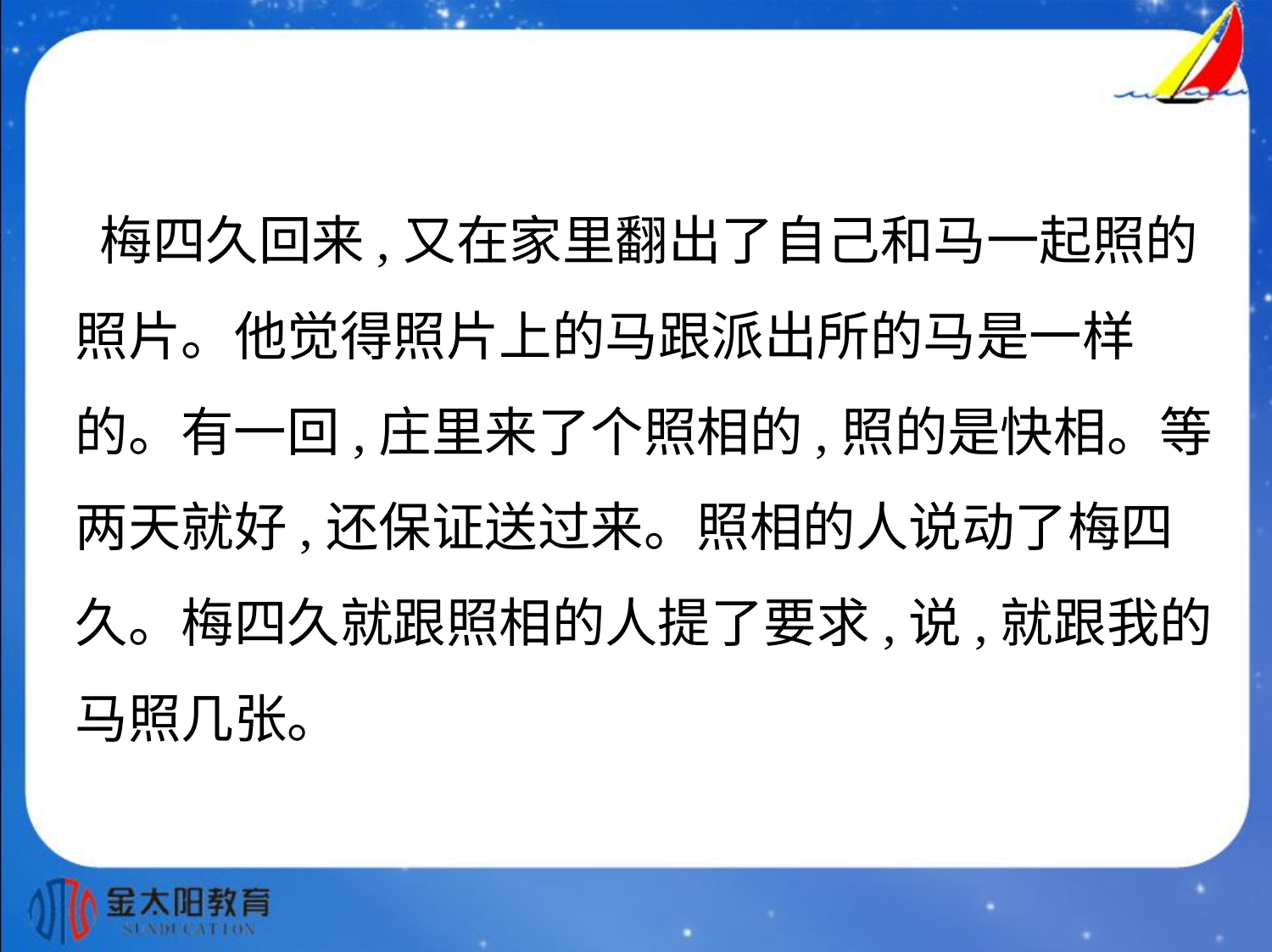

梅四久回来,又在家里翻出了自己和马一起照的
照片。他觉得照片上的马跟派出所的马是一样
的。有一回,庄里来了个照相的,照的是快相。等
两天就好,还保证送过来。照相的人说动了梅四
久。梅四久就跟照相的人提了要求,说,就跟我的
马照几张。